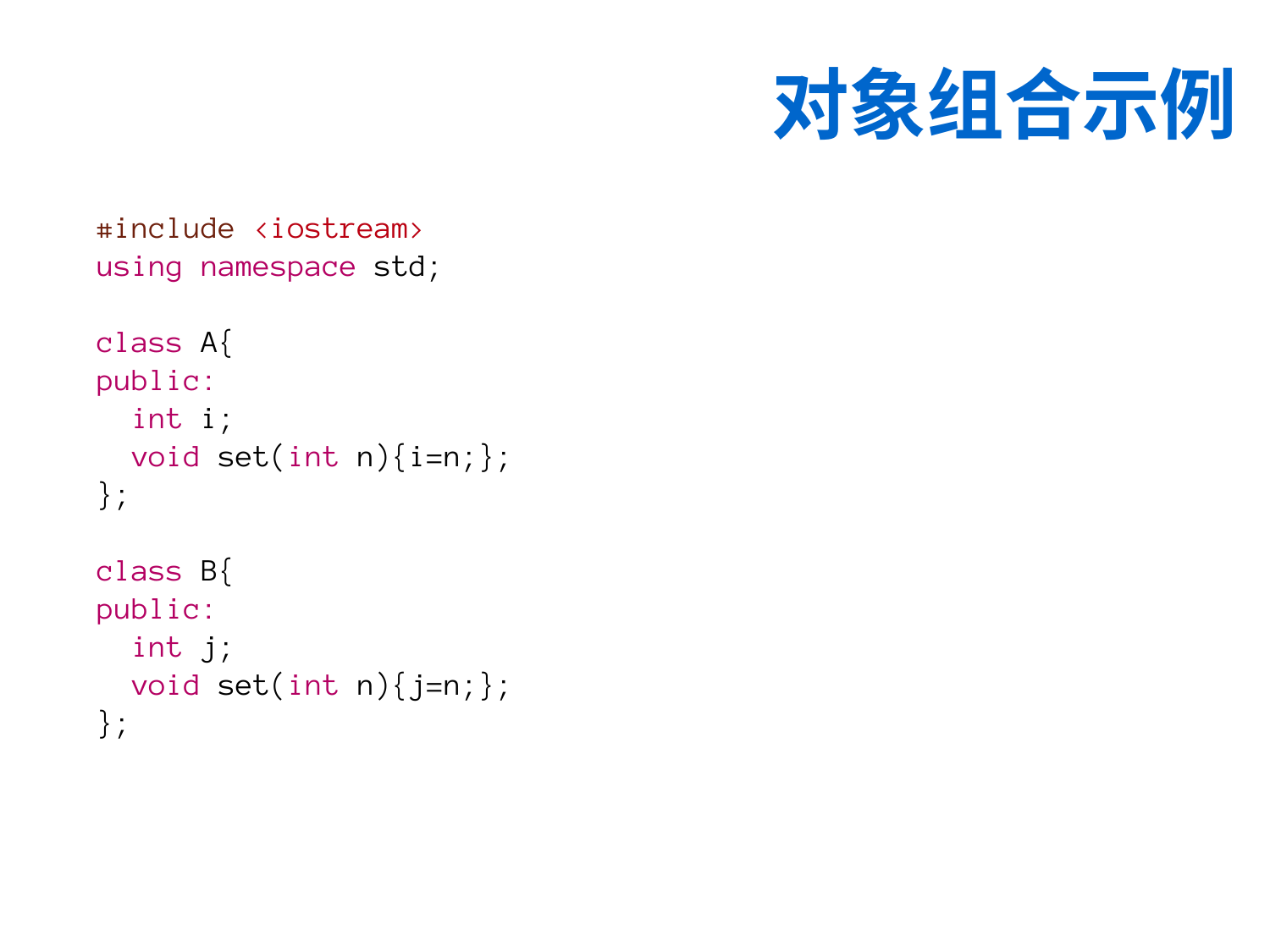

# 对象组合示例
#include <iostream>
using namespace std;

class A{
public:
  int i;
  void set(int n){i=n;};
};

class B{
public:
  int j;
  void set(int n){j=n;};
};